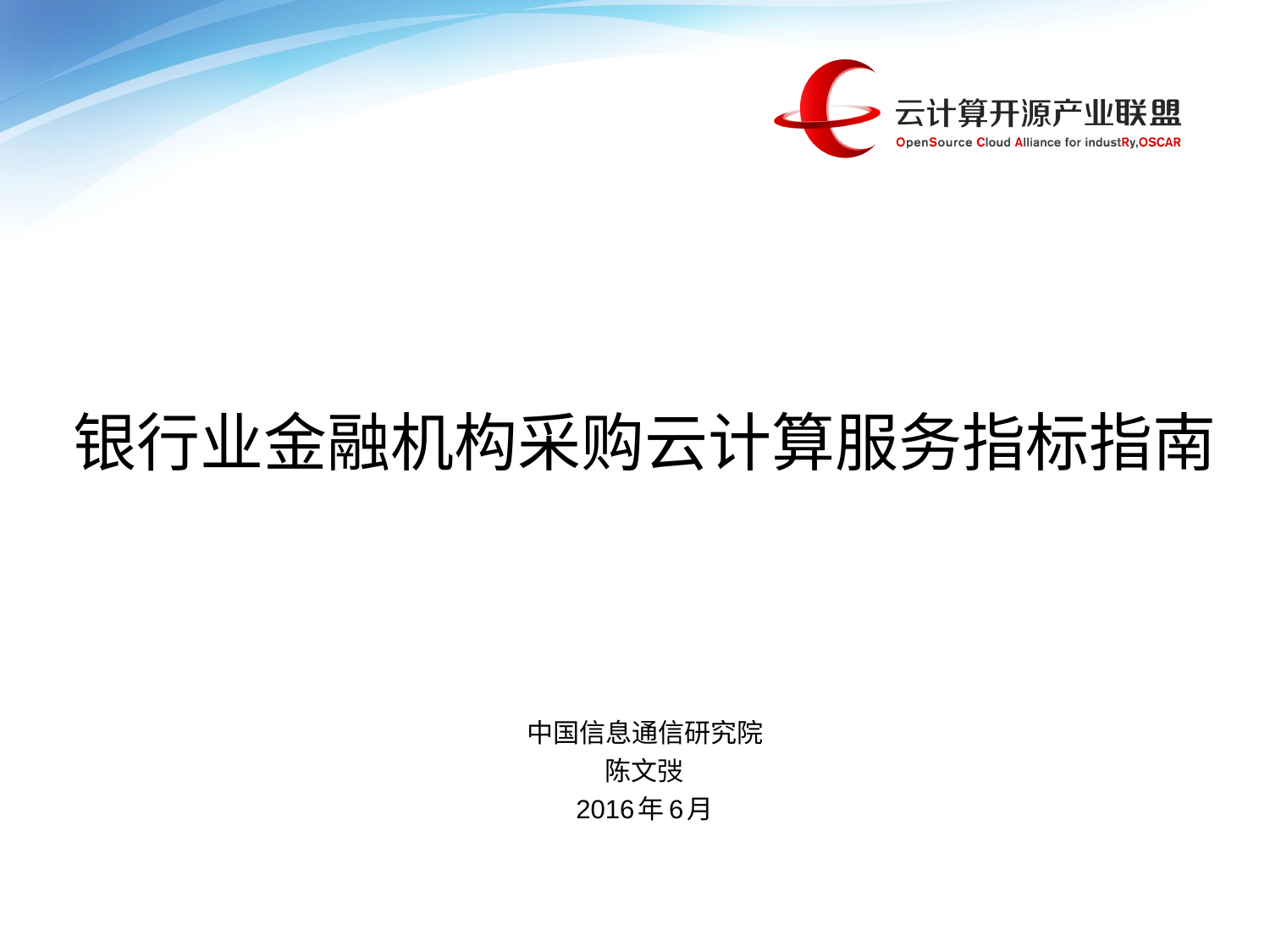

银行业金融机构采购云计算服务指标指南

中国信息通信研究院
陈文弢
2016年6月